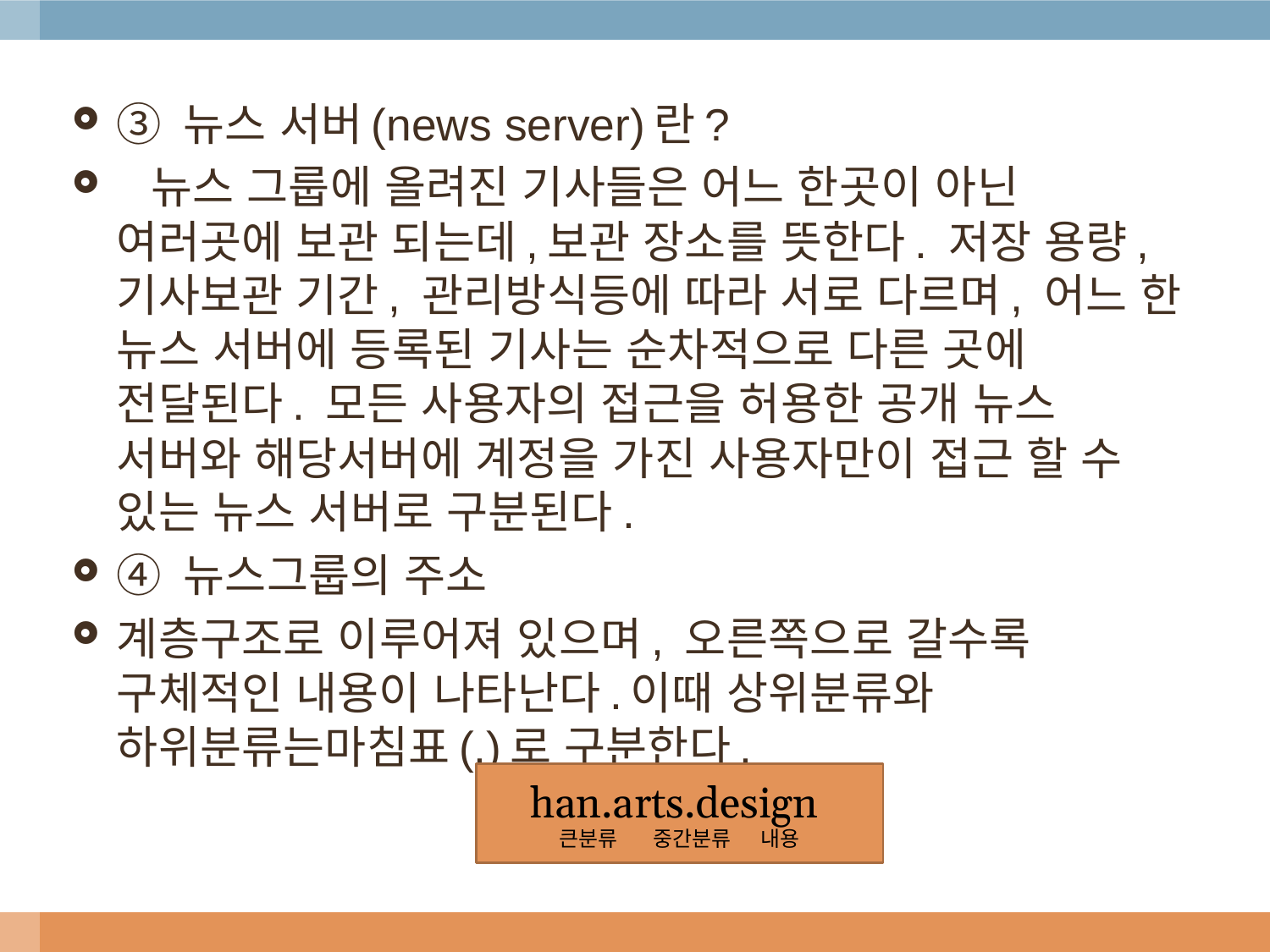

③ 뉴스 서버(news server)란?
  뉴스 그룹에 올려진 기사들은 어느 한곳이 아닌 여러곳에 보관 되는데,보관 장소를 뜻한다. 저장 용량, 기사보관 기간, 관리방식등에 따라 서로 다르며, 어느 한 뉴스 서버에 등록된 기사는 순차적으로 다른 곳에 전달된다. 모든 사용자의 접근을 허용한 공개 뉴스 서버와 해당서버에 계정을 가진 사용자만이 접근 할 수 있는 뉴스 서버로 구분된다.
④ 뉴스그룹의 주소
계층구조로 이루어져 있으며, 오른쪽으로 갈수록 구체적인 내용이 나타난다.이때 상위분류와 하위분류는마침표(.)로 구분한다.

han.arts.design
큰분류      중간분류     내용